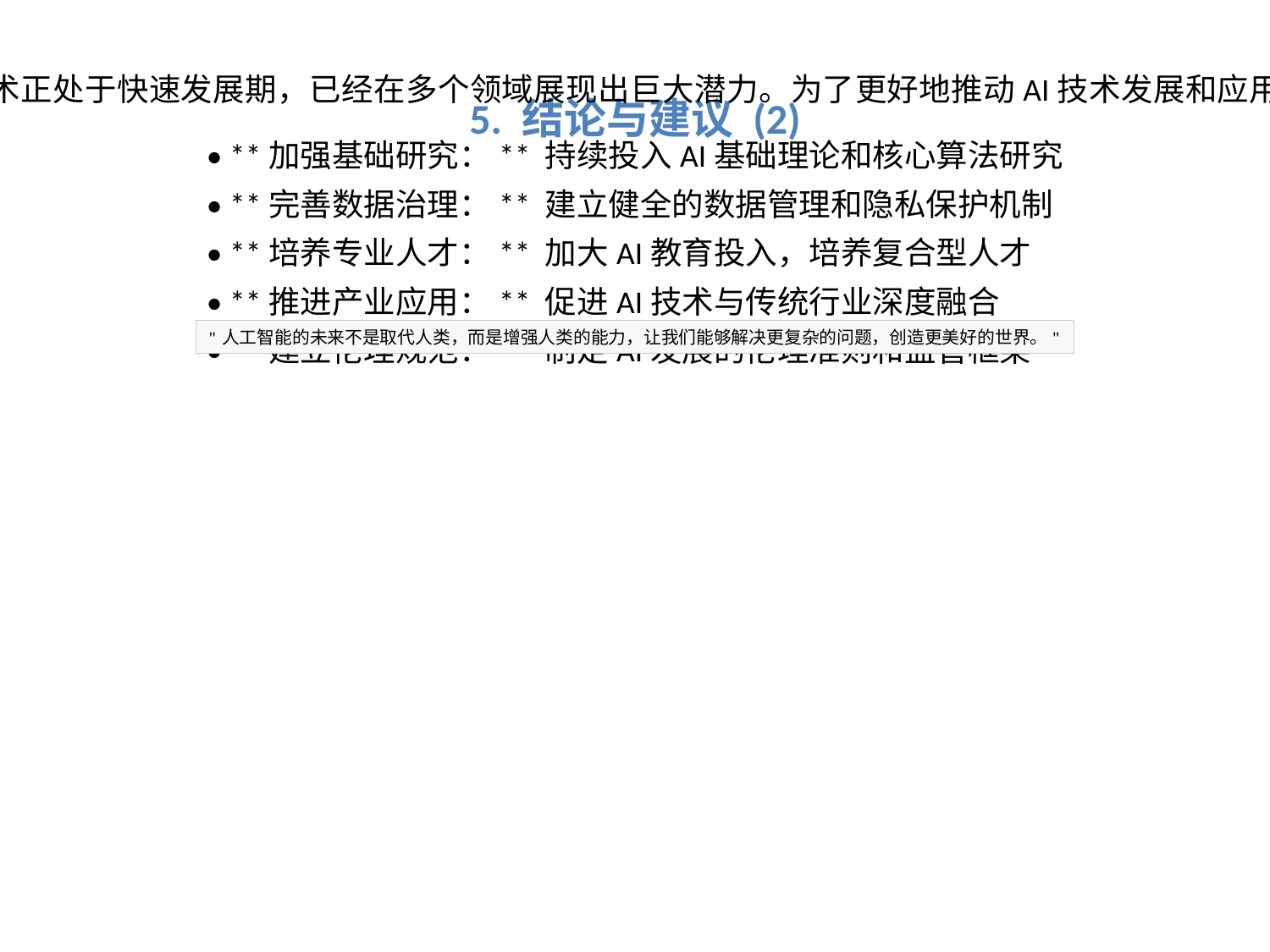

# 5. 结论与建议 (2)

人工智能技术正处于快速发展期，已经在多个领域展现出巨大潜力。为了更好地推动AI技术发展和应用，我们建议：
• **加强基础研究：** 持续投入AI基础理论和核心算法研究
• **完善数据治理：** 建立健全的数据管理和隐私保护机制
• **培养专业人才：** 加大AI教育投入，培养复合型人才
• **推进产业应用：** 促进AI技术与传统行业深度融合
• **建立伦理规范：** 制定AI发展的伦理准则和监管框架

"人工智能的未来不是取代人类，而是增强人类的能力，让我们能够解决更复杂的问题，创造更美好的世界。"